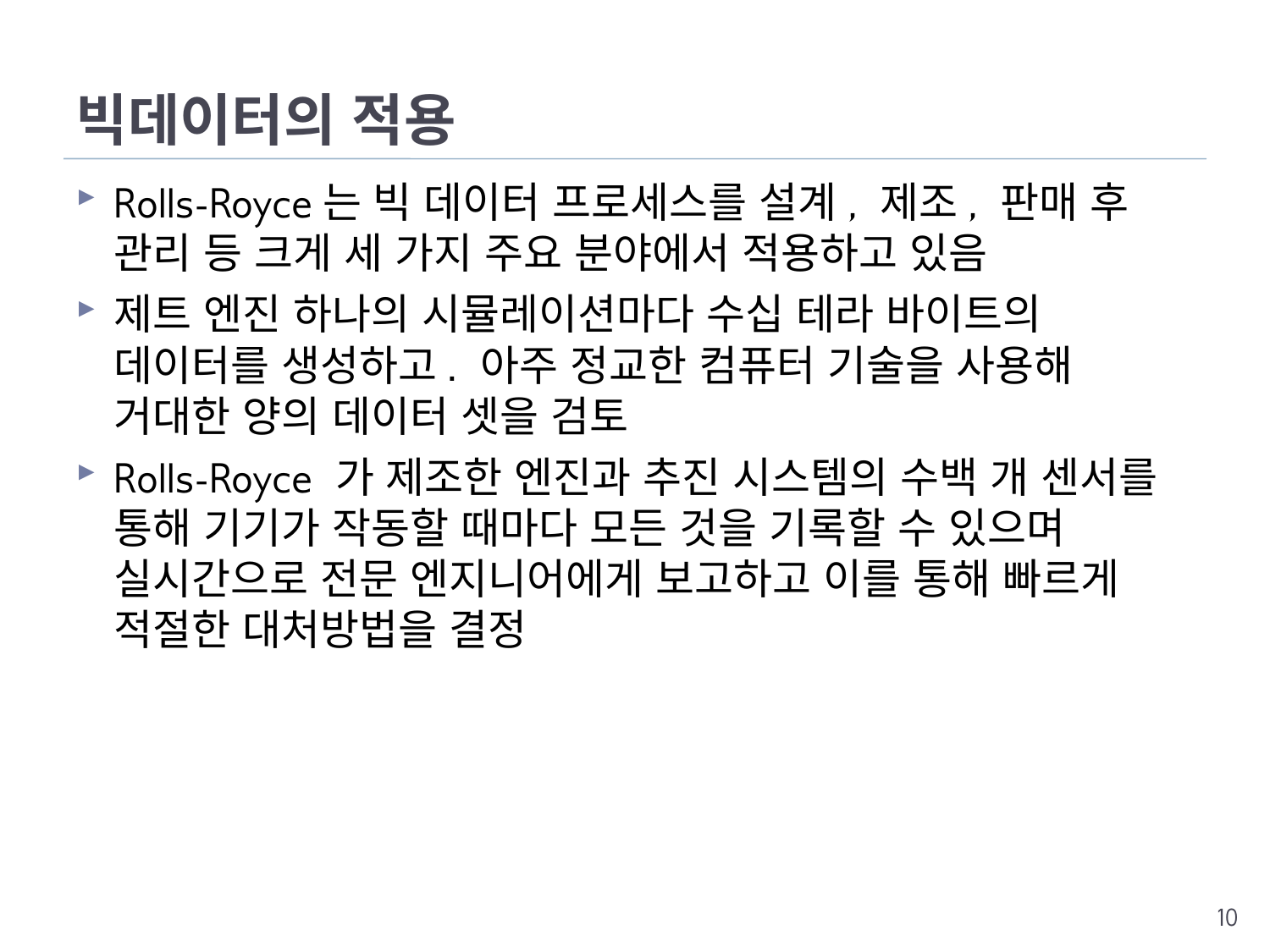

# 빅데이터의 적용
Rolls-Royce는 빅 데이터 프로세스를 설계, 제조, 판매 후 관리 등 크게 세 가지 주요 분야에서 적용하고 있음
제트 엔진 하나의 시뮬레이션마다 수십 테라 바이트의 데이터를 생성하고. 아주 정교한 컴퓨터 기술을 사용해 거대한 양의 데이터 셋을 검토
Rolls-Royce 가 제조한 엔진과 추진 시스템의 수백 개 센서를 통해 기기가 작동할 때마다 모든 것을 기록할 수 있으며 실시간으로 전문 엔지니어에게 보고하고 이를 통해 빠르게 적절한 대처방법을 결정
10